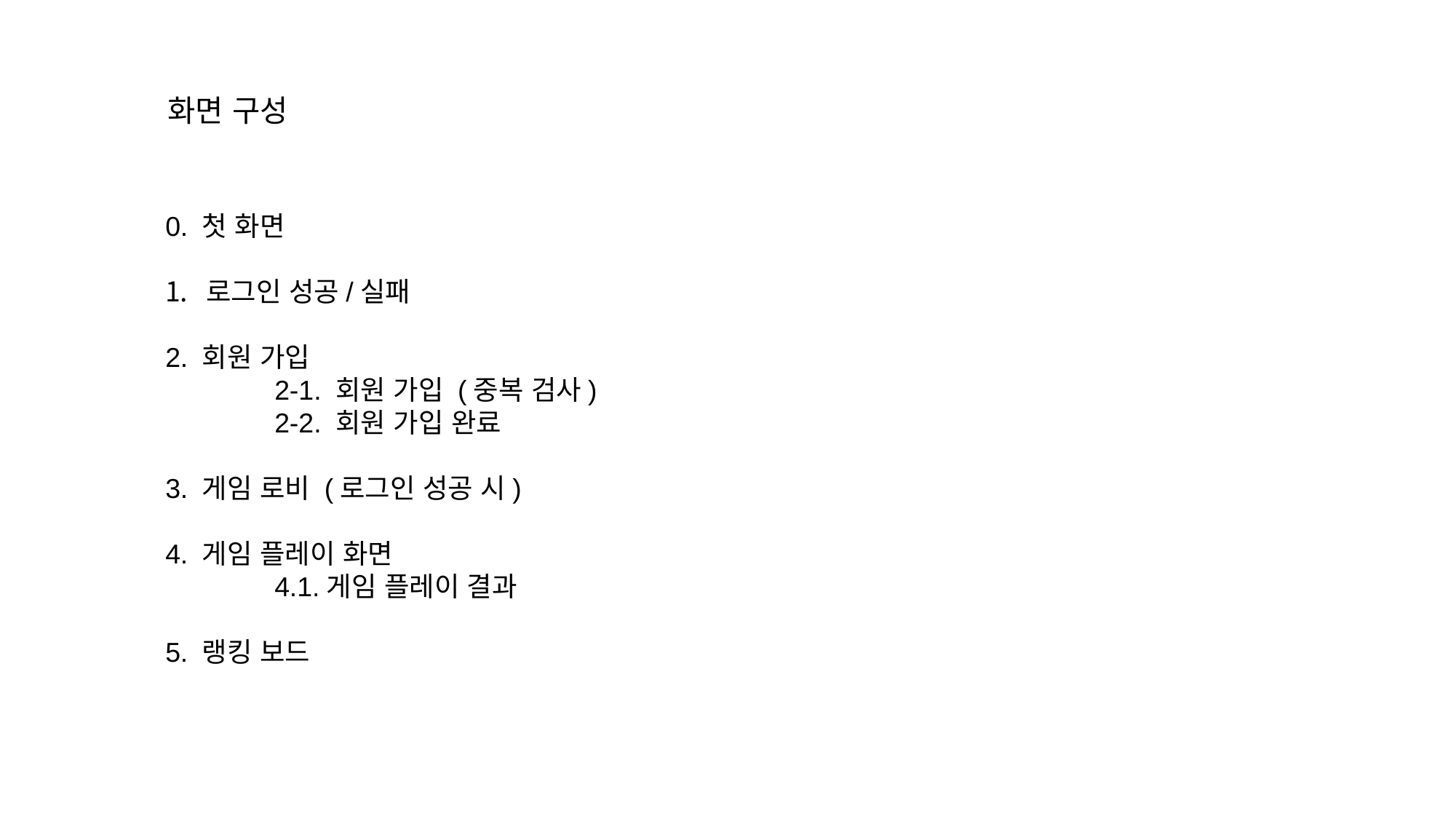

# 화면 구성
0. 첫 화면

로그인 성공/실패

2. 회원 가입
	2-1. 회원 가입 (중복 검사)
	2-2. 회원 가입 완료

3. 게임 로비 (로그인 성공 시)

4. 게임 플레이 화면
	4.1.게임 플레이 결과

5. 랭킹 보드